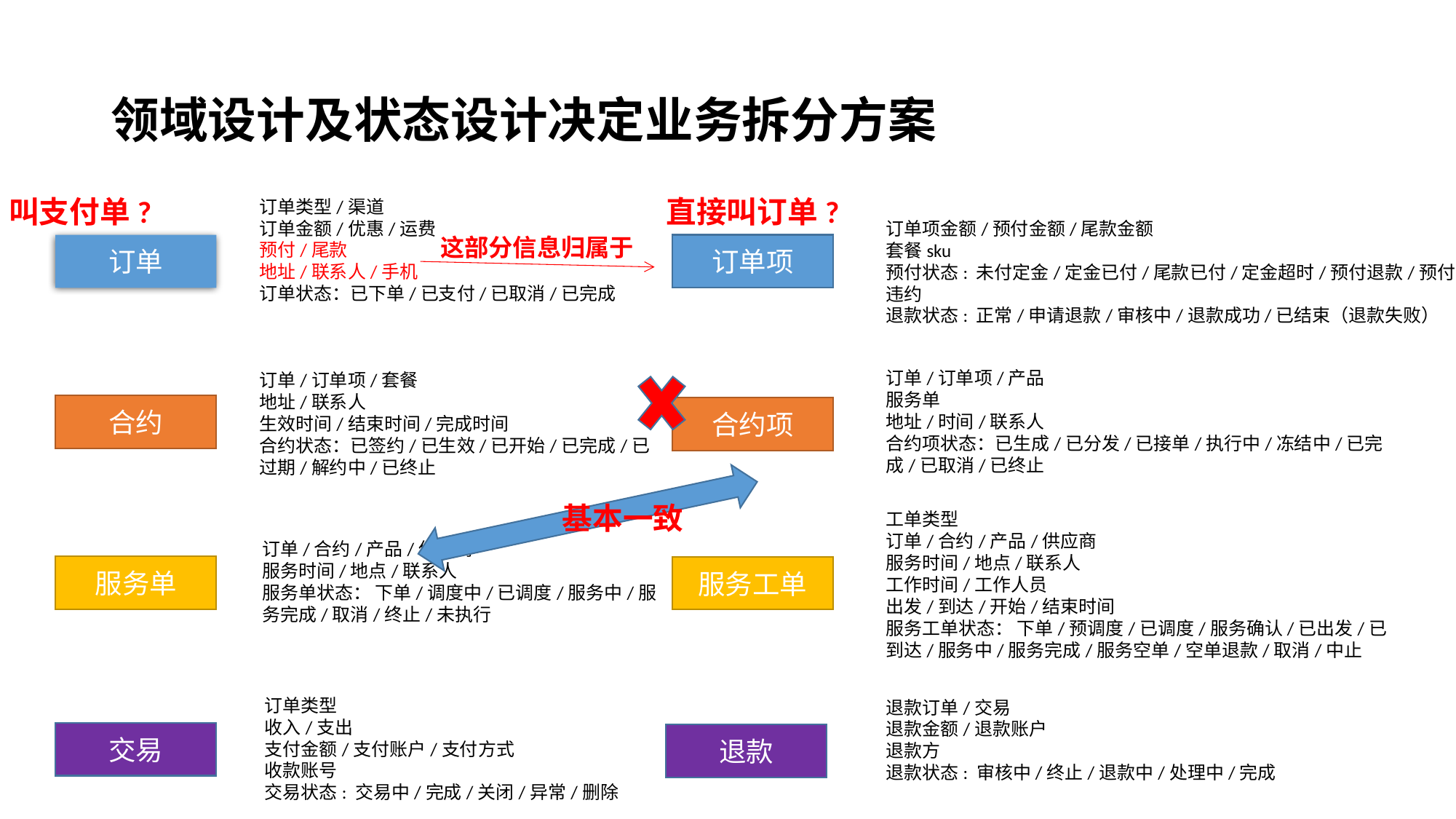

# 领域设计及状态设计决定业务拆分方案
叫支付单?
直接叫订单?
订单类型/渠道
订单金额/优惠/运费
预付/尾款
地址/联系人/手机
订单状态：已下单/已支付/已取消/已完成
订单项金额/预付金额/尾款金额
套餐sku
预付状态: 未付定金/定金已付/尾款已付/定金超时/预付退款/预付违约
退款状态: 正常/申请退款/审核中/退款成功/已结束（退款失败）
这部分信息归属于
订单
订单项
订单/订单项/产品
服务单
地址/时间/联系人
合约项状态：已生成/已分发/已接单/执行中/冻结中/已完成/已取消/已终止

订单/订单项/套餐
地址/联系人
生效时间/结束时间/完成时间
合约状态：已签约/已生效/已开始/已完成/已过期/解约中/已终止
合约
合约项
基本一致

工单类型
订单/合约/产品/供应商
服务时间/地点/联系人
工作时间/工作人员
出发/到达/开始/结束时间
服务工单状态： 下单/预调度/已调度/服务确认/已出发/已到达/服务中/服务完成/服务空单/空单退款/取消/中止
订单/合约/产品/供应商
服务时间/地点/联系人
服务单状态： 下单/调度中/已调度/服务中/服务完成/取消/终止/未执行
服务单
服务工单
订单类型
收入/支出
支付金额/支付账户/支付方式
收款账号
交易状态: 交易中/完成/关闭/异常/删除
退款订单/交易
退款金额/退款账户
退款方
退款状态: 审核中/终止/退款中/处理中/完成
交易
退款